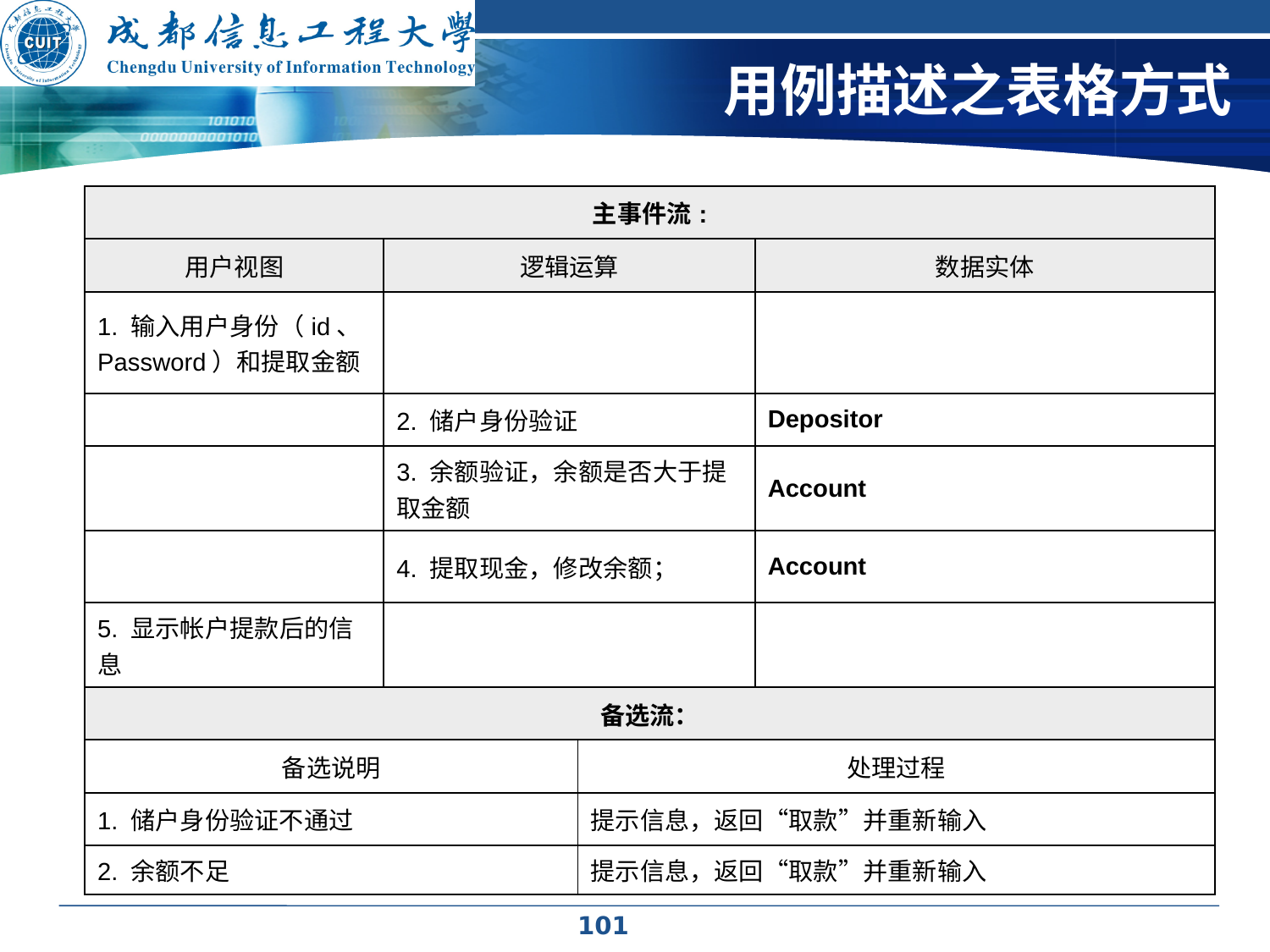

# 用例描述之表格方式
| 主事件流: |  |  |  |
| --- | --- | --- | --- |
| 用户视图 | 逻辑运算 |  | 数据实体 |
| 1. 输入用户身份（id、Password）和提取金额 |  |  |  |
|  | 2. 储户身份验证 |  | Depositor |
|  | 3. 余额验证，余额是否大于提取金额 |  | Account |
|  | 4. 提取现金，修改余额； |  | Account |
| 5. 显示帐户提款后的信息 |  |  |  |
| 备选流： |  |  |  |
| 备选说明 |  | 处理过程 |  |
| 1. 储户身份验证不通过 |  | 提示信息，返回“取款”并重新输入 |  |
| 2. 余额不足 |  | 提示信息，返回“取款”并重新输入 |  |
101